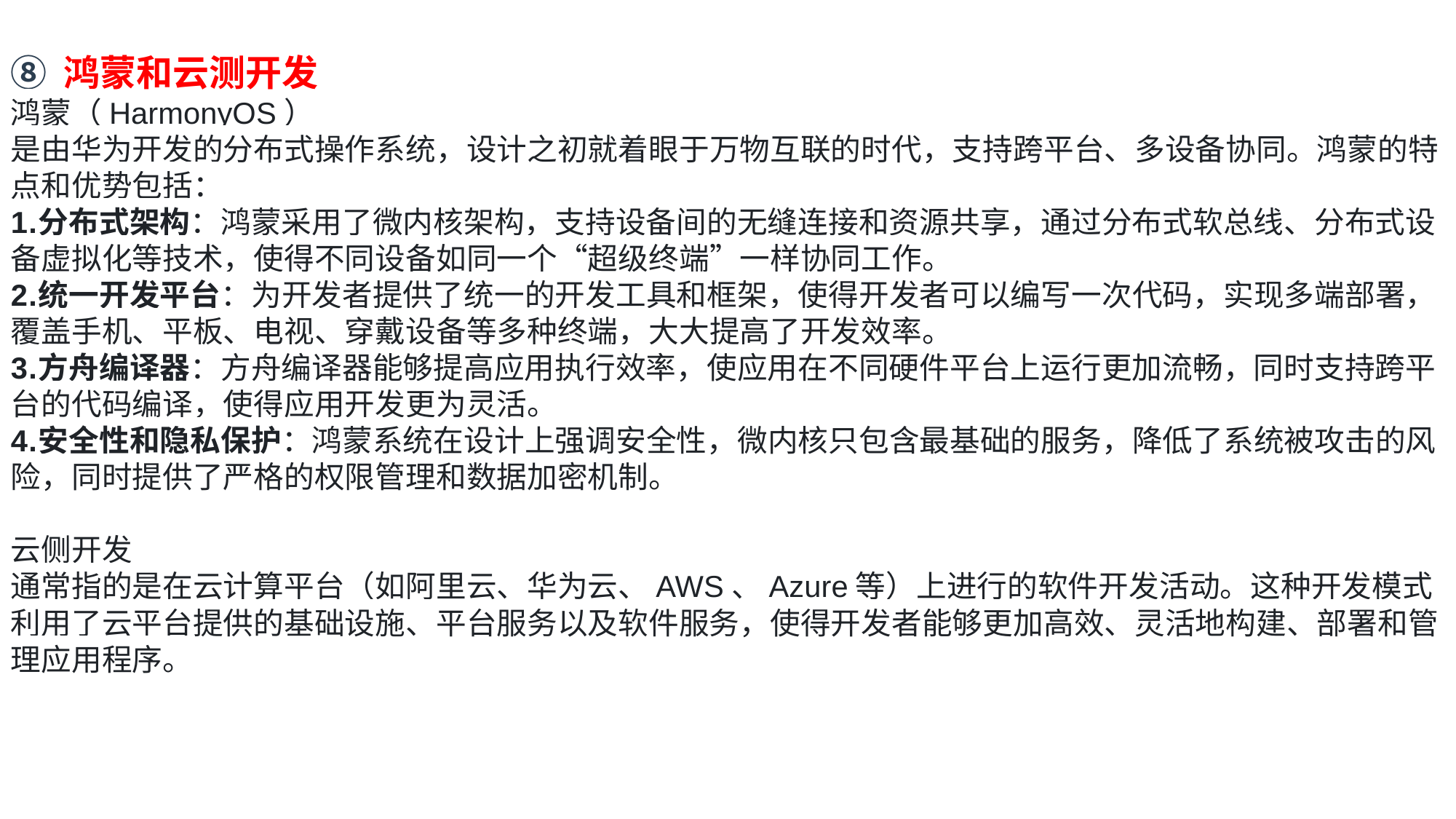

⑧ 鸿蒙和云测开发
鸿蒙（HarmonyOS）
是由华为开发的分布式操作系统，设计之初就着眼于万物互联的时代，支持跨平台、多设备协同。鸿蒙的特点和优势包括：
分布式架构：鸿蒙采用了微内核架构，支持设备间的无缝连接和资源共享，通过分布式软总线、分布式设备虚拟化等技术，使得不同设备如同一个“超级终端”一样协同工作。
统一开发平台：为开发者提供了统一的开发工具和框架，使得开发者可以编写一次代码，实现多端部署，覆盖手机、平板、电视、穿戴设备等多种终端，大大提高了开发效率。
方舟编译器：方舟编译器能够提高应用执行效率，使应用在不同硬件平台上运行更加流畅，同时支持跨平台的代码编译，使得应用开发更为灵活。
安全性和隐私保护：鸿蒙系统在设计上强调安全性，微内核只包含最基础的服务，降低了系统被攻击的风险，同时提供了严格的权限管理和数据加密机制。

云侧开发
通常指的是在云计算平台（如阿里云、华为云、AWS、Azure等）上进行的软件开发活动。这种开发模式利用了云平台提供的基础设施、平台服务以及软件服务，使得开发者能够更加高效、灵活地构建、部署和管理应用程序。